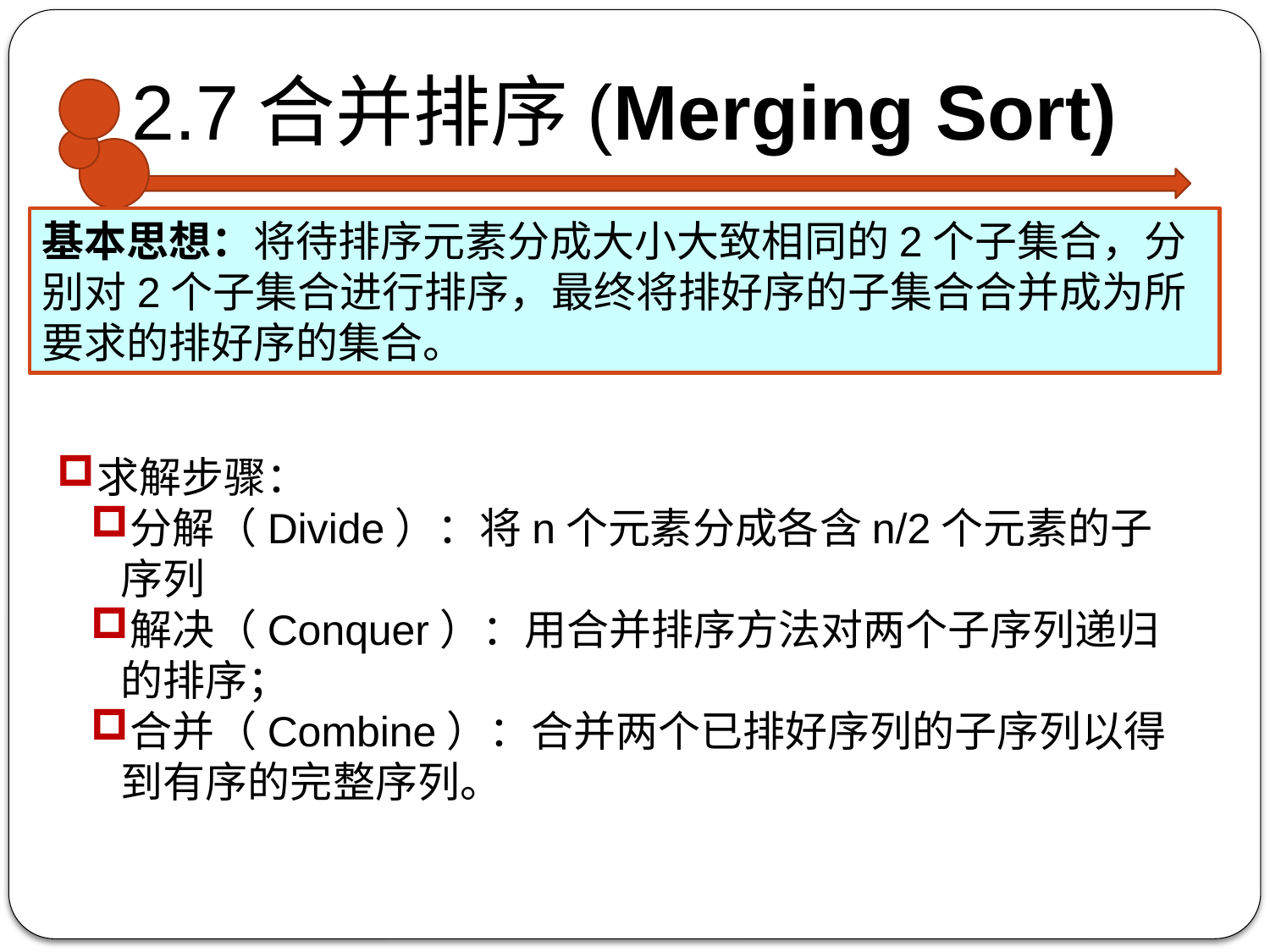

2.7合并排序(Merging Sort)
基本思想：将待排序元素分成大小大致相同的2个子集合，分别对2个子集合进行排序，最终将排好序的子集合合并成为所要求的排好序的集合。
求解步骤：
分解（Divide）：将n个元素分成各含n/2个元素的子序列
解决（Conquer）：用合并排序方法对两个子序列递归的排序；
合并（Combine）：合并两个已排好序列的子序列以得到有序的完整序列。